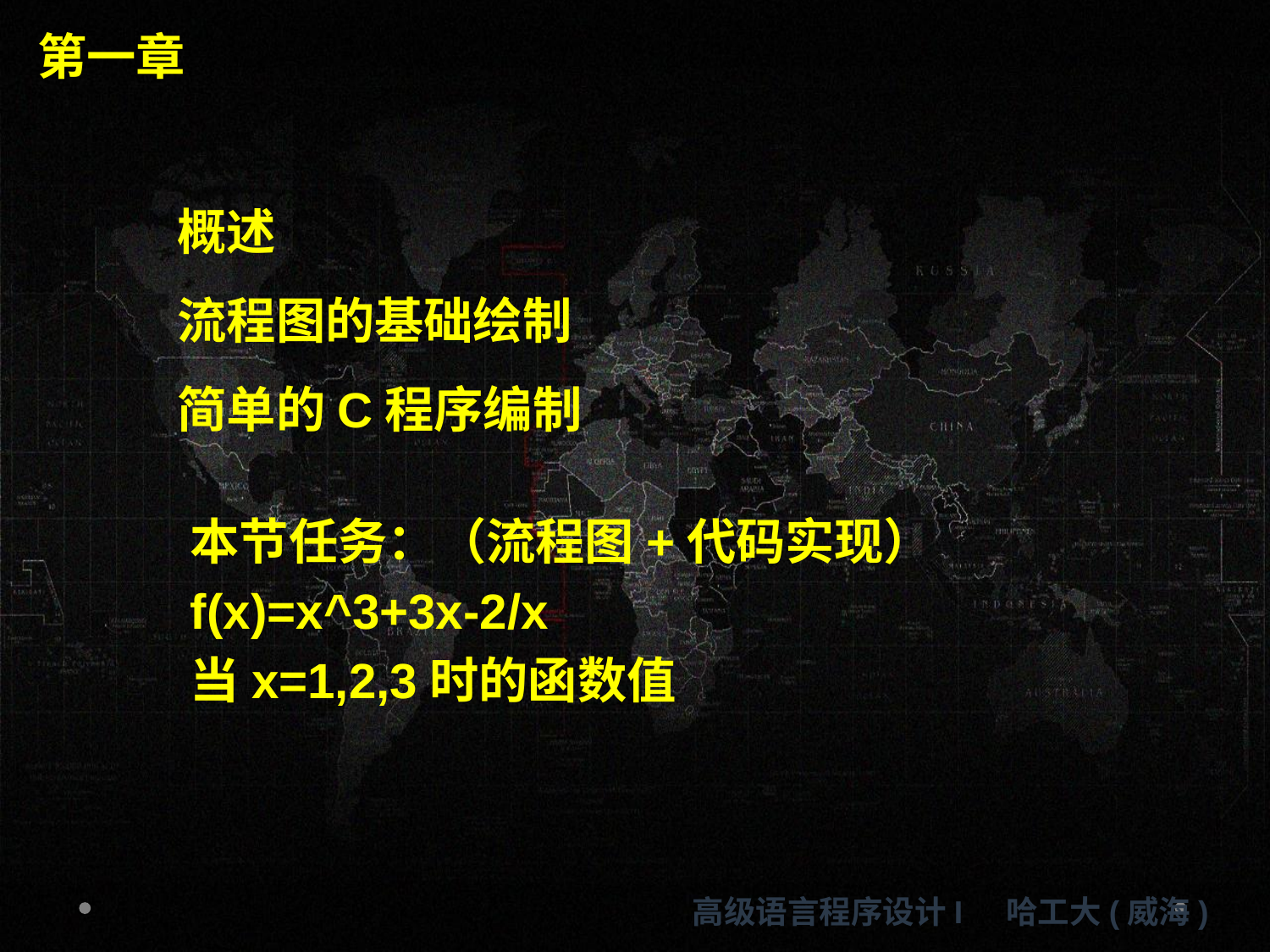

第一章
概述
流程图的基础绘制
简单的C程序编制
本节任务：（流程图+代码实现）
f(x)=x^3+3x-2/x
当x=1,2,3时的函数值